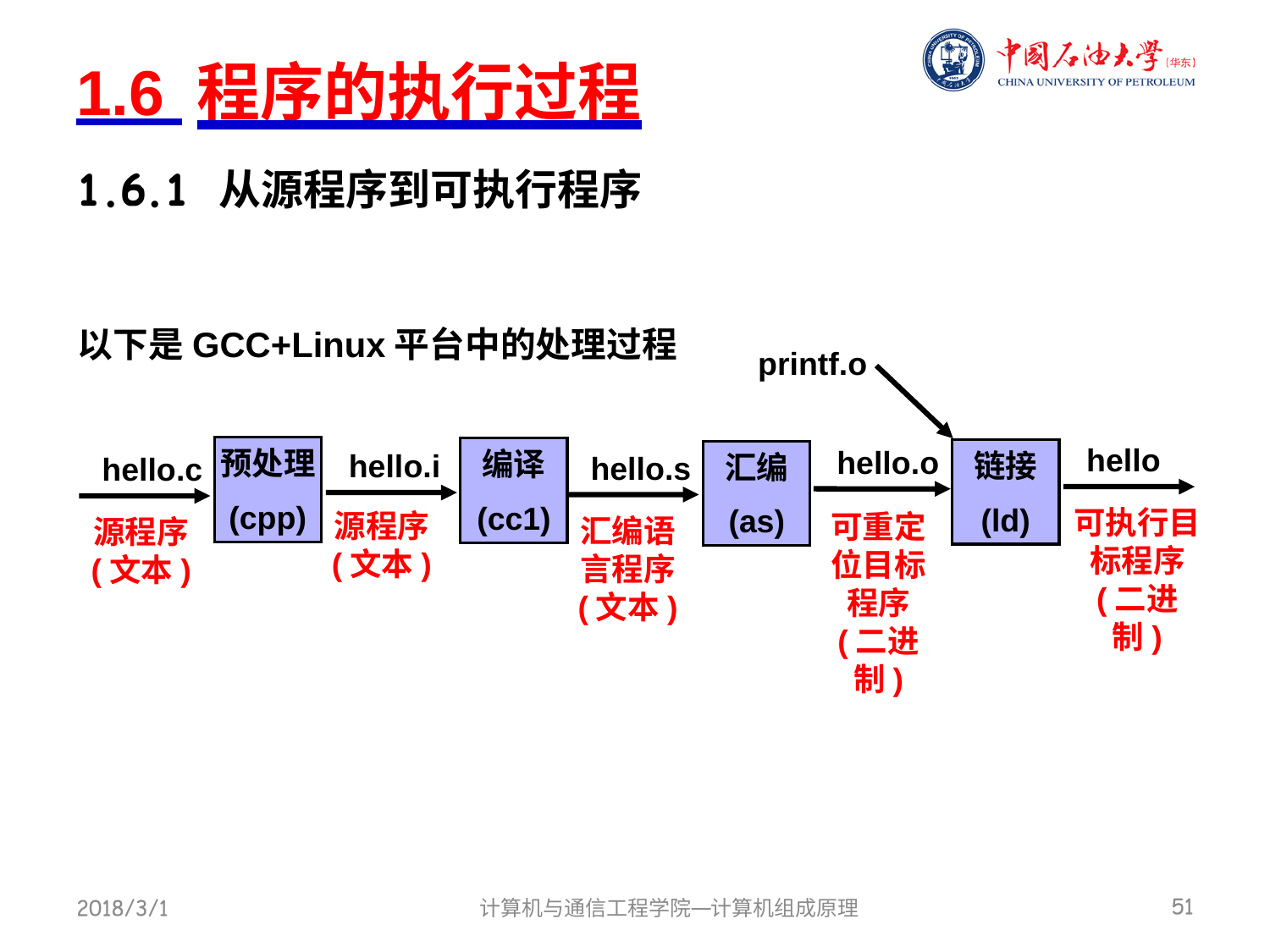

# 1.6 程序的执行过程
1.6.1 从源程序到可执行程序
以下是GCC+Linux平台中的处理过程
printf.o

hello

可执行目标程序
(二进制)
hello.o

可重定位目标程序
(二进制)
预处理
(cpp)
编译
(cc1)
链接
(ld)
hello.i

源程序
(文本)
汇编
(as)
hello.s

汇编语言程序
(文本)
hello.c

源程序
(文本)
2018/3/1
计算机与通信工程学院—计算机组成原理
51